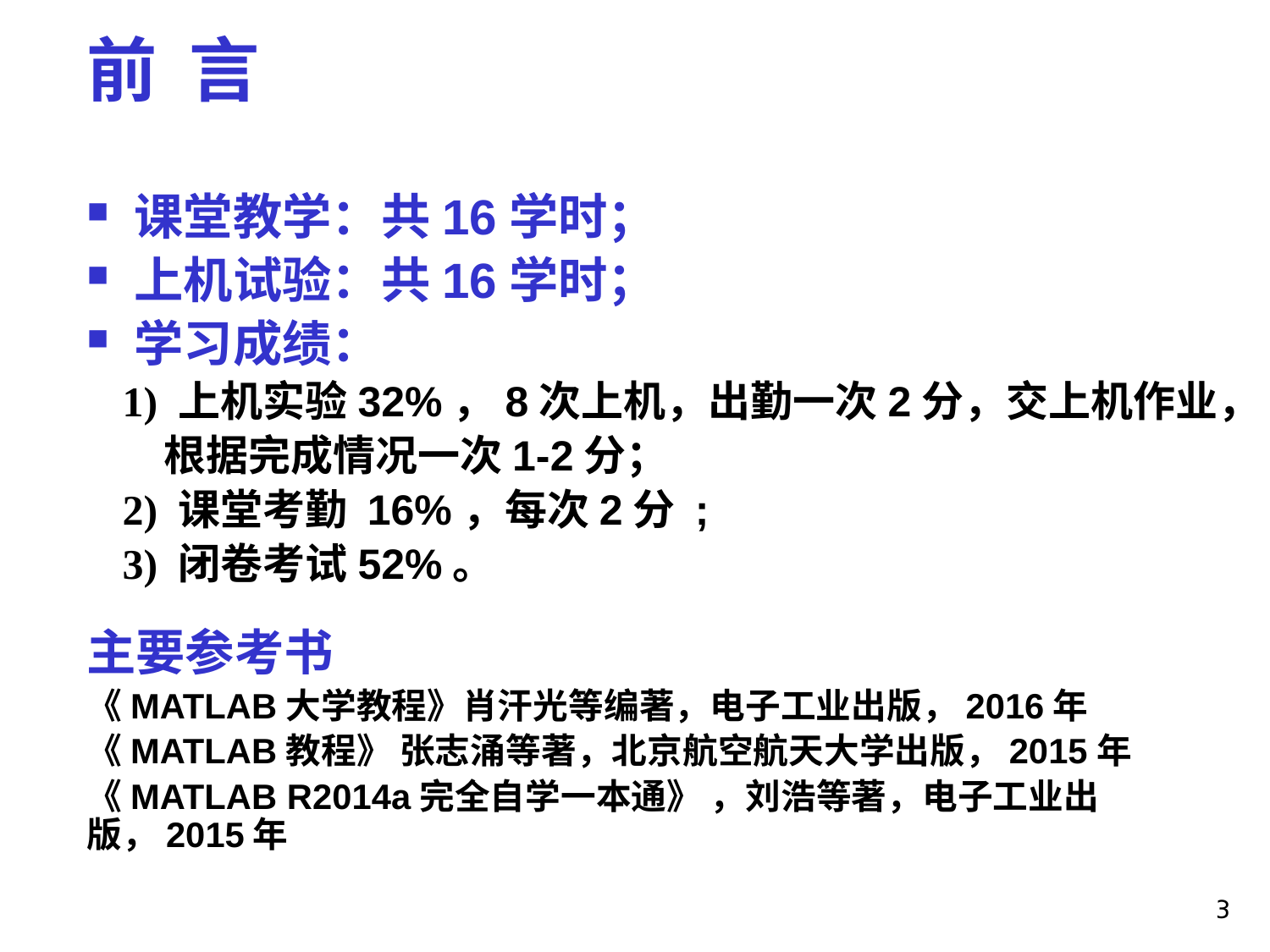

前  言
课堂教学：共16学时；
上机试验：共16学时；
学习成绩：
   1) 上机实验32%，8次上机，出勤一次2分，交上机作业，
       根据完成情况一次1-2分；
   2) 课堂考勤 16%，每次2分 ;
   3) 闭卷考试52%。
主要参考书
《MATLAB大学教程》肖汗光等编著，电子工业出版，2016年
《MATLAB教程》 张志涌等著，北京航空航天大学出版，2015年
《MATLAB R2014a完全自学一本通》 ，刘浩等著，电子工业出版，2015年
3